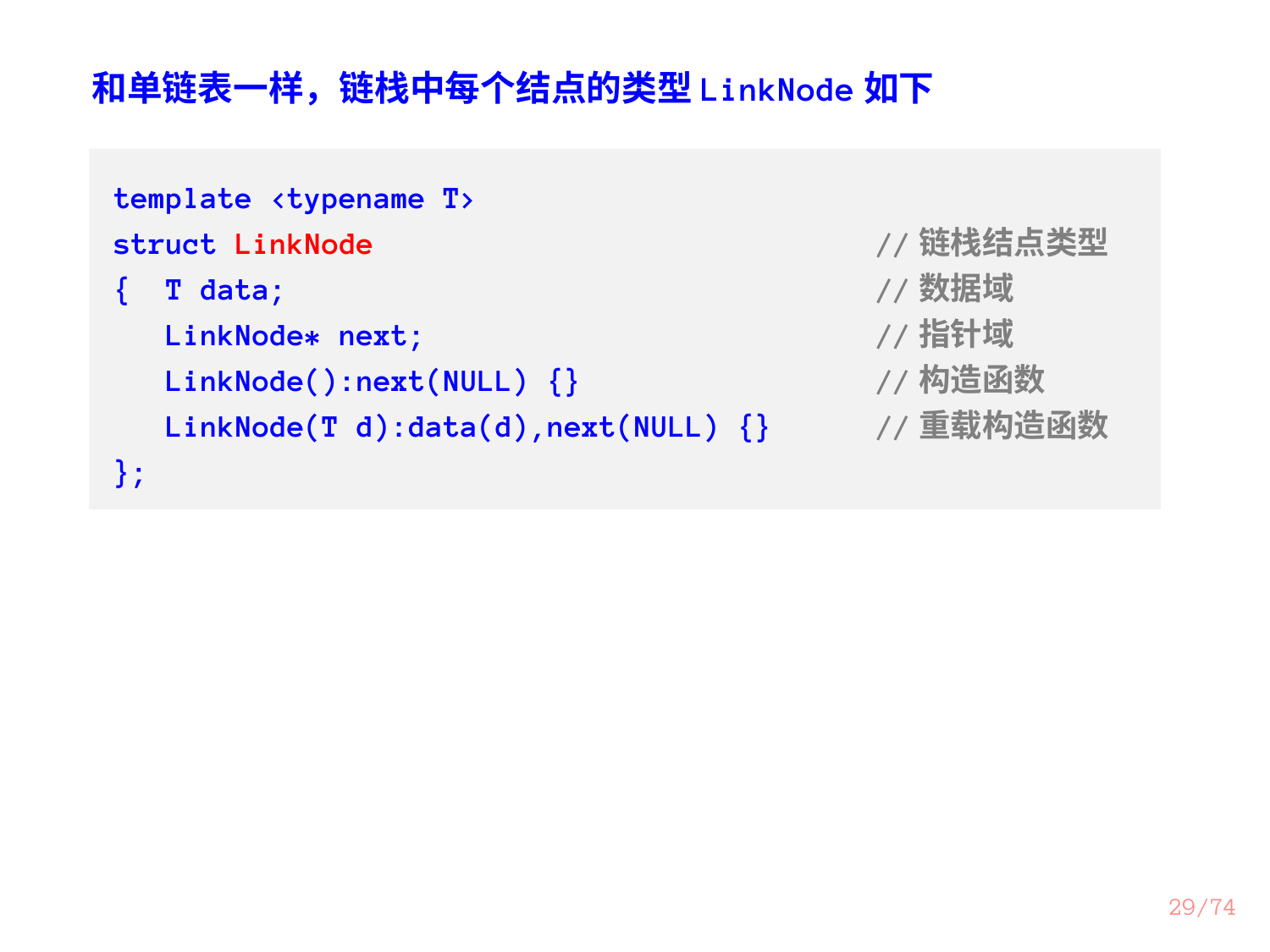

和单链表一样，链栈中每个结点的类型LinkNode如下
template <typename T>
struct LinkNode				//链栈结点类型
{  T data;					//数据域
   LinkNode* next;				//指针域
   LinkNode():next(NULL) {} 			//构造函数
   LinkNode(T d):data(d),next(NULL) {} 	//重载构造函数
};
29/74